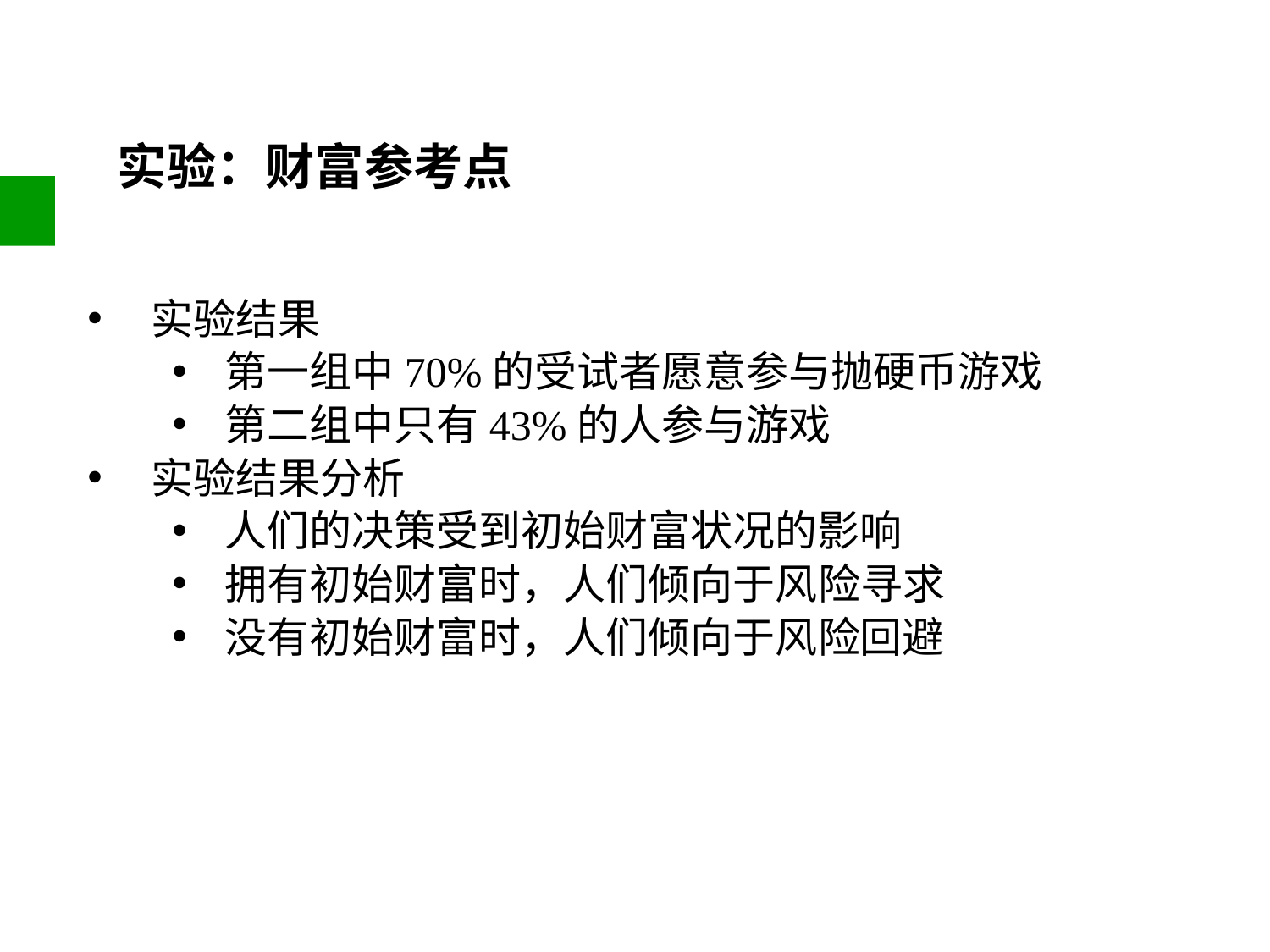

实验：财富参考点

实验结果
第一组中70%的受试者愿意参与抛硬币游戏
第二组中只有43%的人参与游戏
实验结果分析
人们的决策受到初始财富状况的影响
拥有初始财富时，人们倾向于风险寻求
没有初始财富时，人们倾向于风险回避
21